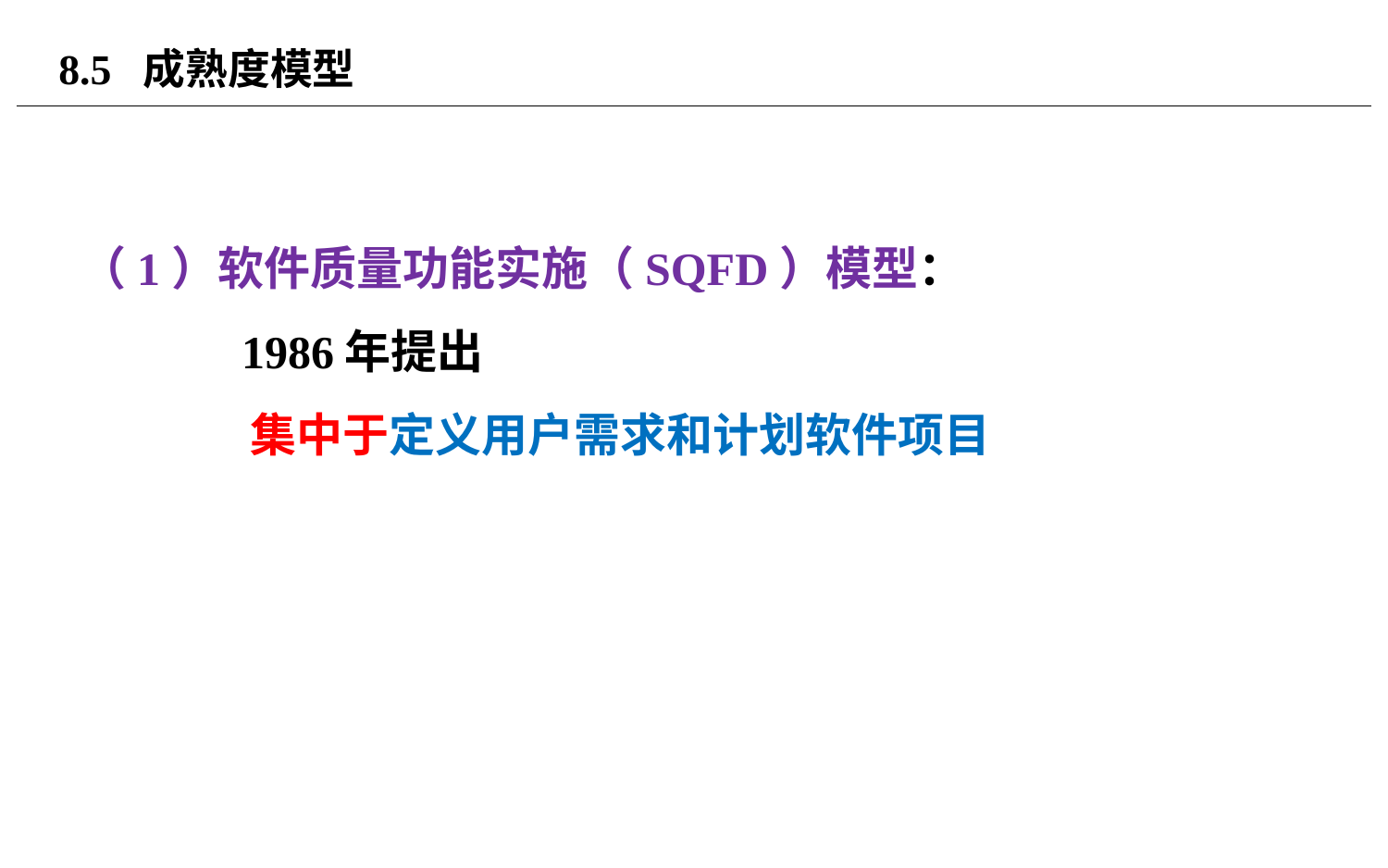

# 8.5  成熟度模型
（1）软件质量功能实施（SQFD）模型：
	  1986年提出
	  集中于定义用户需求和计划软件项目